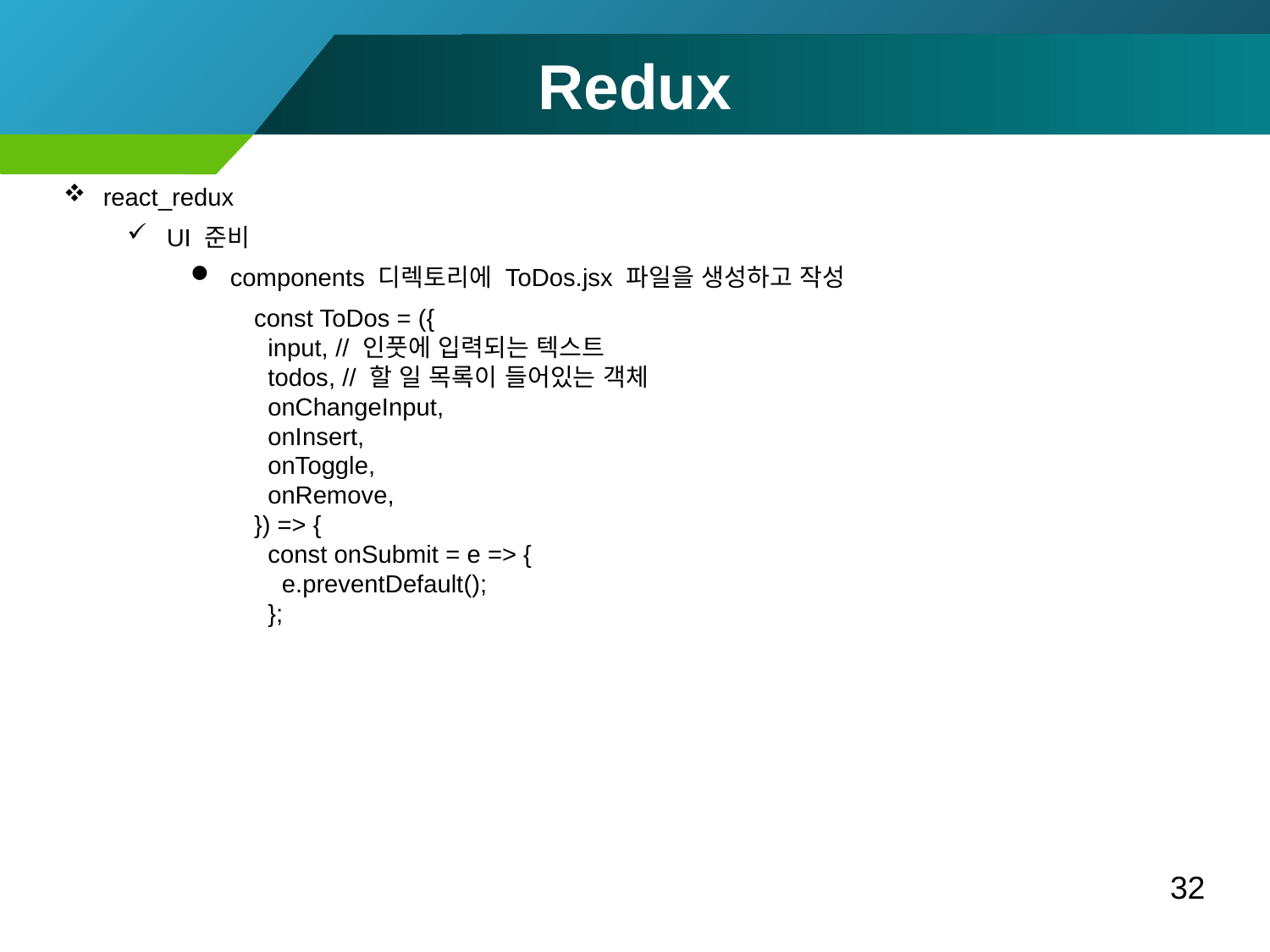

Redux
react_redux
UI 준비
components 디렉토리에 ToDos.jsx 파일을 생성하고 작성
const ToDos = ({
  input, // 인풋에 입력되는 텍스트
  todos, // 할 일 목록이 들어있는 객체
  onChangeInput,
  onInsert,
  onToggle,
  onRemove,
}) => {
  const onSubmit = e => {
    e.preventDefault();
  };
32